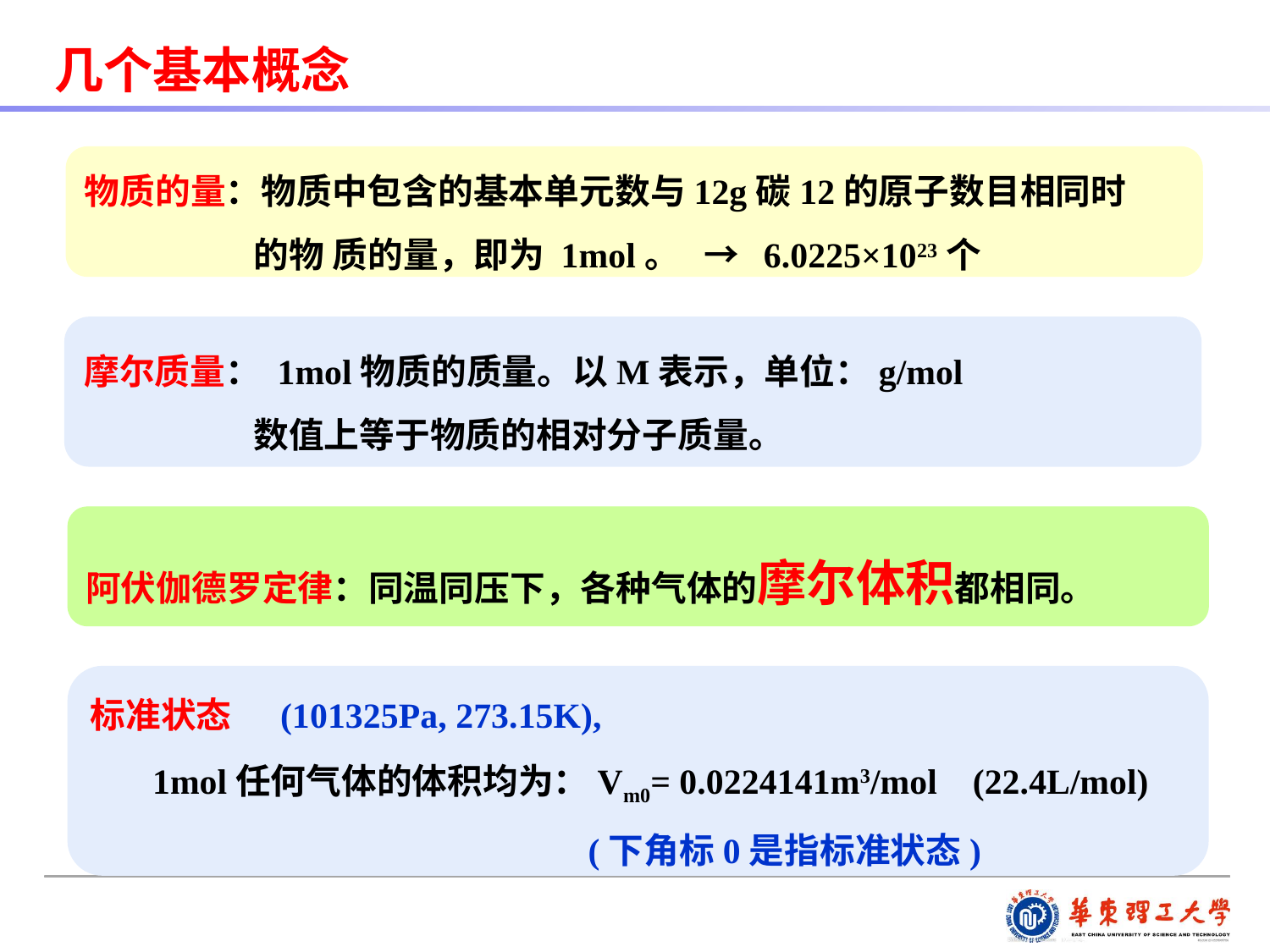

几个基本概念
物质的量：物质中包含的基本单元数与12g碳12的原子数目相同时
                    的物 质的量，即为 1mol。   →  6.0225×1023个
摩尔质量： 1mol物质的质量。以M表示，单位：g/mol
                    数值上等于物质的相对分子质量。
阿伏伽德罗定律：同温同压下，各种气体的摩尔体积都相同。
标准状态     (101325Pa, 273.15K),
       1mol任何气体的体积均为：Vm0= 0.0224141m3/mol    (22.4L/mol)
                                                        (下角标0是指标准状态)